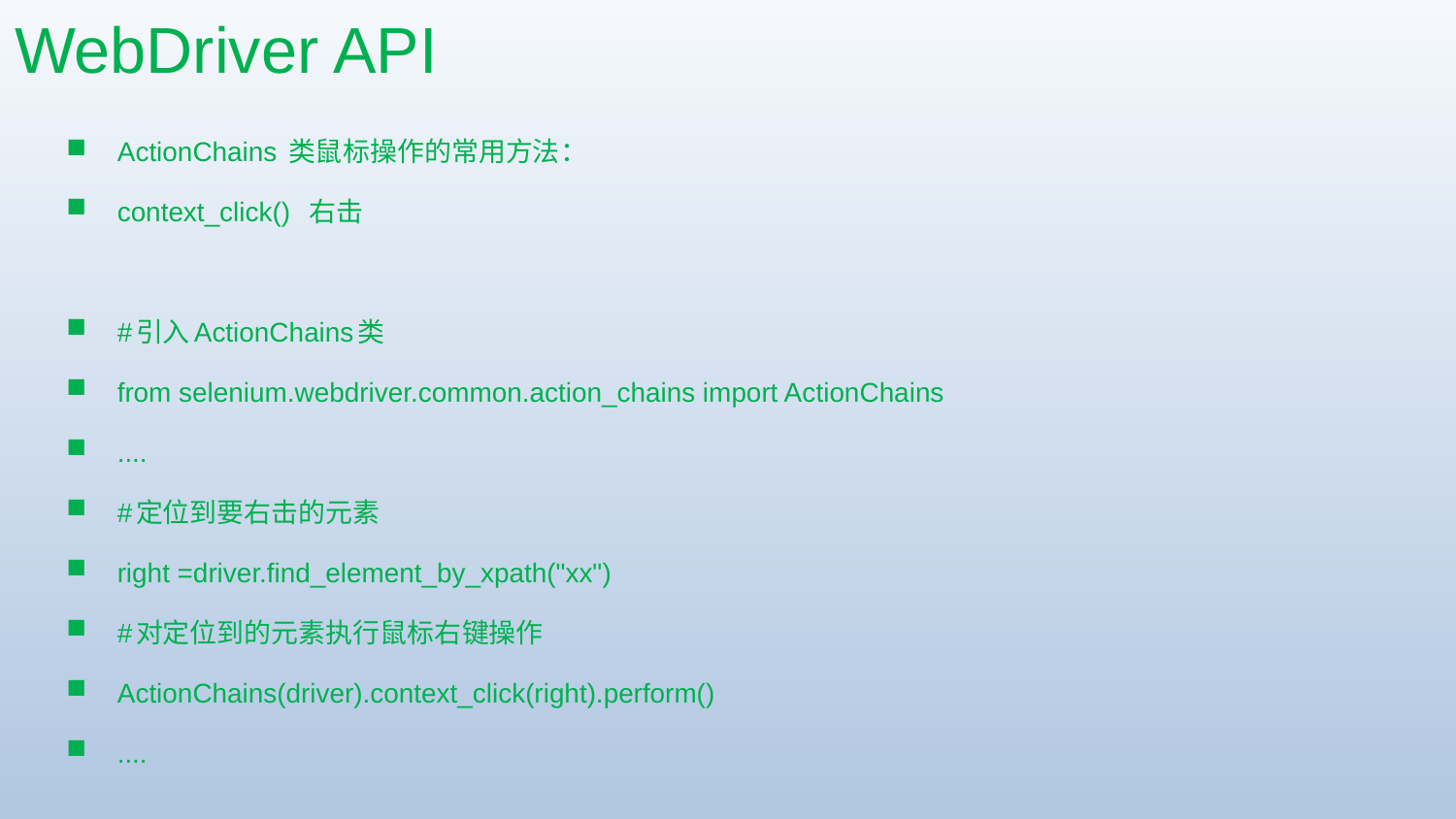

# WebDriver API
ActionChains 类鼠标操作的常用方法：
context_click()  右击

#引入ActionChains类
from selenium.webdriver.common.action_chains import ActionChains
....
#定位到要右击的元素
right =driver.find_element_by_xpath("xx")
#对定位到的元素执行鼠标右键操作
ActionChains(driver).context_click(right).perform()
....